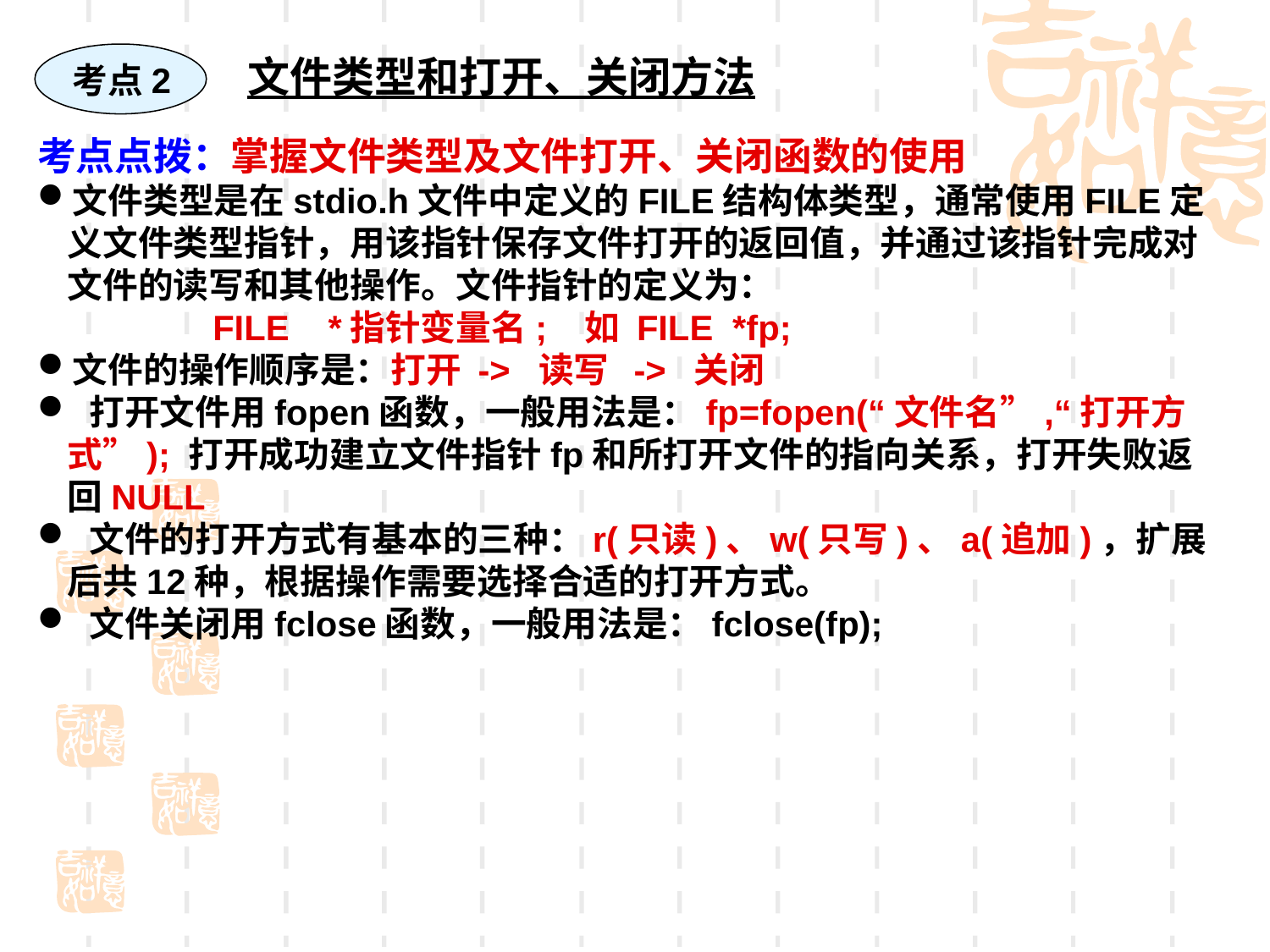

考点2
文件类型和打开、关闭方法
考点点拨：掌握文件类型及文件打开、关闭函数的使用
文件类型是在stdio.h文件中定义的FILE结构体类型，通常使用FILE定义文件类型指针，用该指针保存文件打开的返回值，并通过该指针完成对文件的读写和其他操作。文件指针的定义为：
                  FILE    *指针变量名;   如 FILE  *fp;
文件的操作顺序是：打开 ->  读写  ->  关闭
 打开文件用fopen函数，一般用法是：fp=fopen(“文件名”,“打开方式”); 打开成功建立文件指针fp和所打开文件的指向关系，打开失败返回NULL
 文件的打开方式有基本的三种：r(只读)、w(只写)、a(追加)，扩展后共12种，根据操作需要选择合适的打开方式。
 文件关闭用fclose函数，一般用法是：fclose(fp);